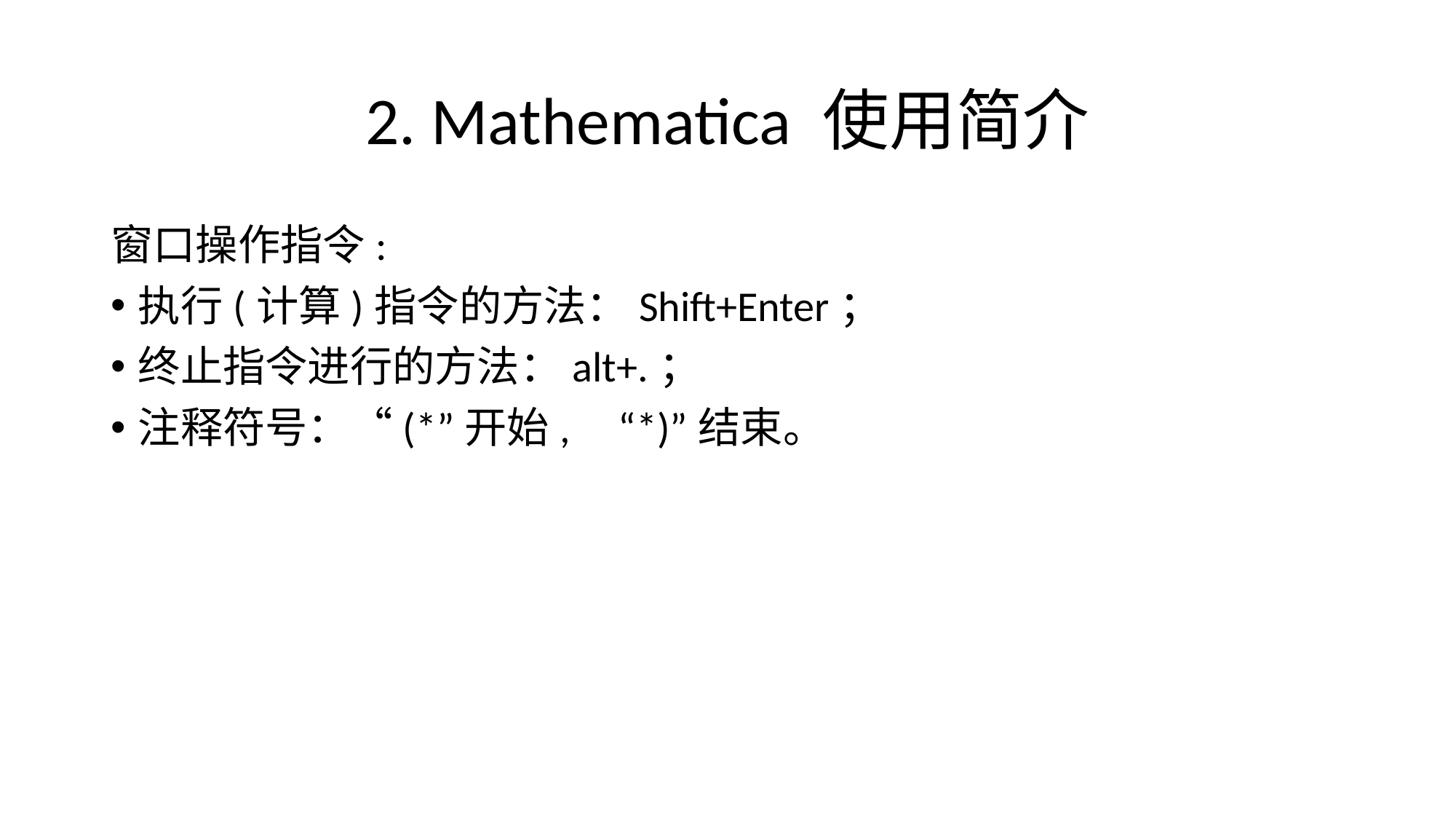

# 2. Mathematica 使用简介
窗口操作指令:
执行(计算)指令的方法：Shift+Enter；
终止指令进行的方法：alt+.；
注释符号：“(*”开始,     “*)”结束。